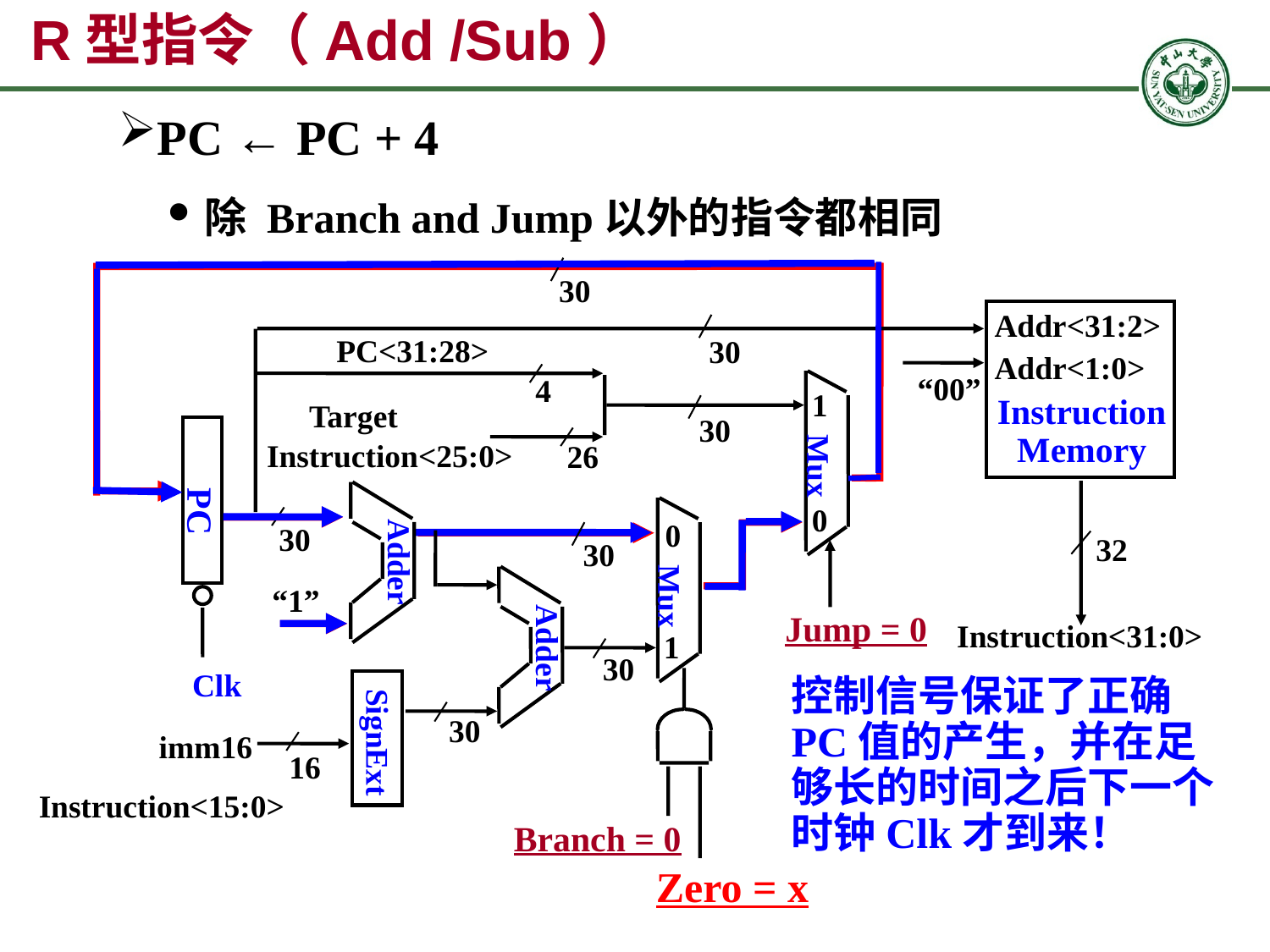

# R型指令（Add /Sub）
PC ← PC + 4
除 Branch and Jump以外的指令都相同

30
Addr<31:2>

PC<31:28>
30

Addr<1:0>
“00”

4

1
Mux
0

Instruction
Memory
Target

30

PC

Clk

Instruction<25:0>
26

Adder

0
Mux
1

30

32
30

Jump = 0

Adder
“1”

Instruction<31:0>

30

控制信号保证了正确PC值的产生，并在足够长的时间之后下一个时钟Clk才到来！

30

SignExt
imm16

16

Instruction<15:0>
Branch = 0
Zero = x